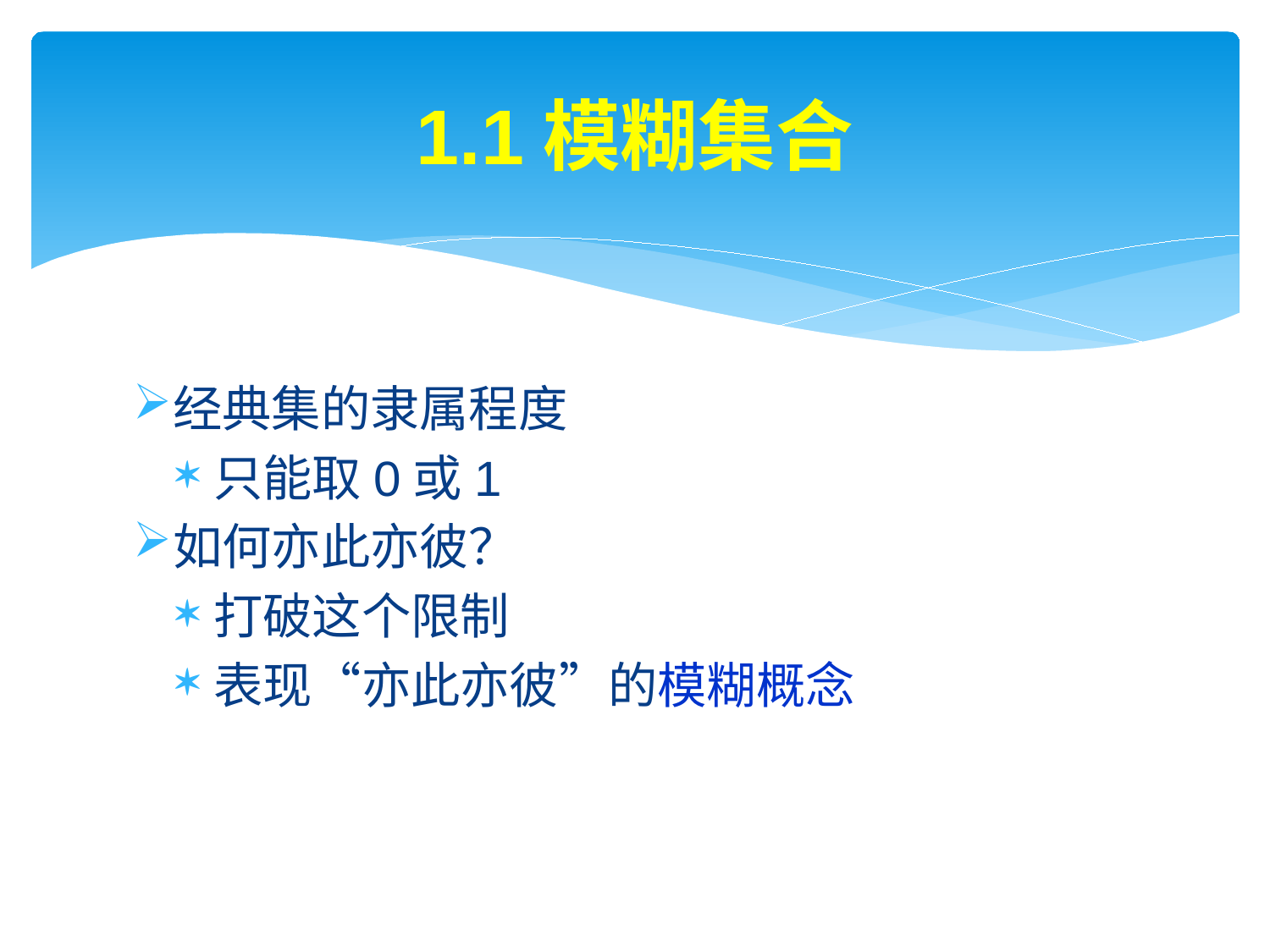

# 1.1模糊集合
经典集的隶属程度
只能取0或1
如何亦此亦彼？
打破这个限制
表现“亦此亦彼”的模糊概念